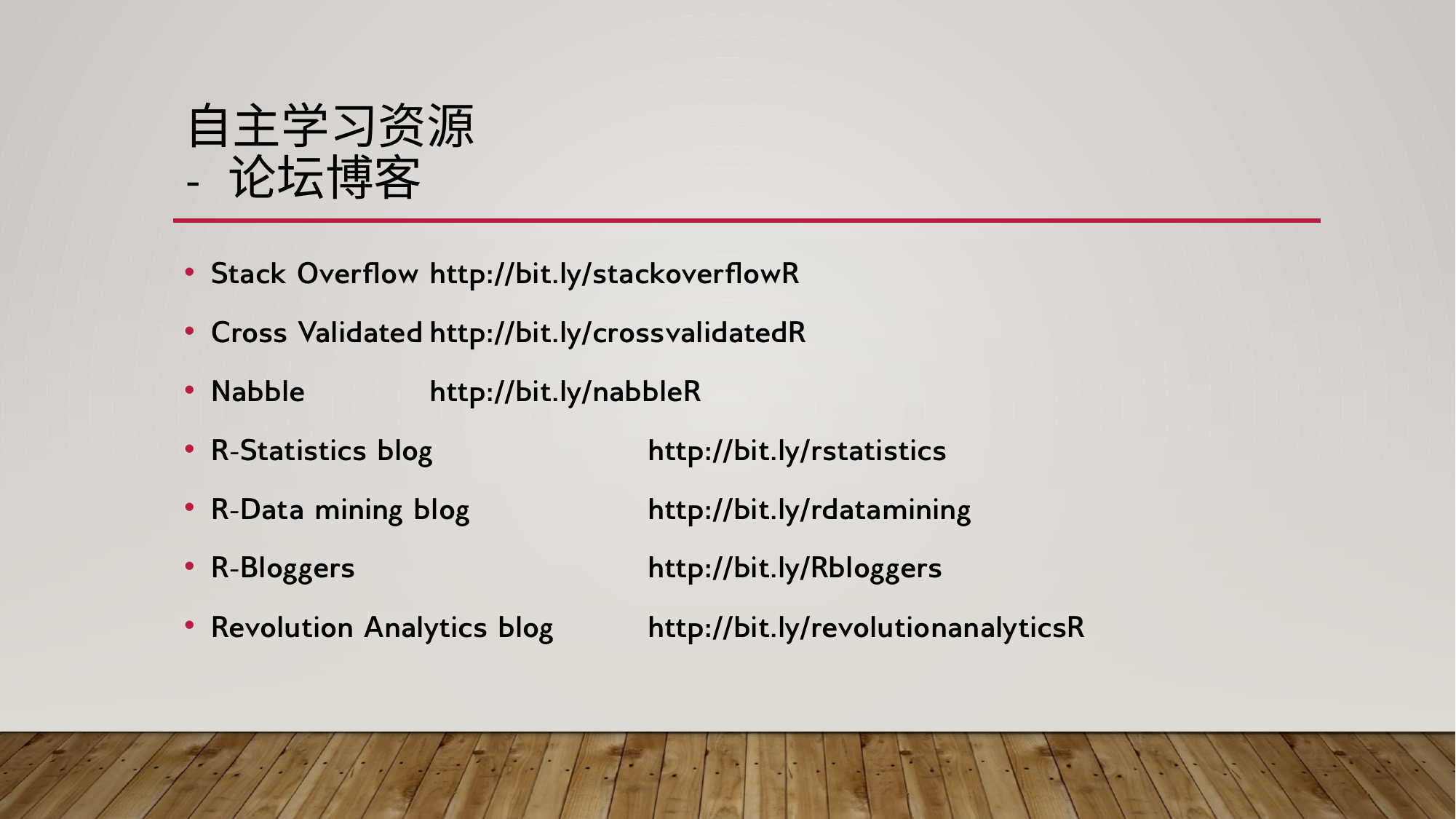

# 自主学习资源 - 论坛博客
Stack Overflow	http://bit.ly/stackoverflowR
Cross Validated	http://bit.ly/crossvalidatedR
Nabble		http://bit.ly/nabbleR
R-Statistics blog		http://bit.ly/rstatistics
R-Data mining blog 		http://bit.ly/rdatamining
R-Bloggers			http://bit.ly/Rbloggers
Revolution Analytics blog 	http://bit.ly/revolutionanalyticsR